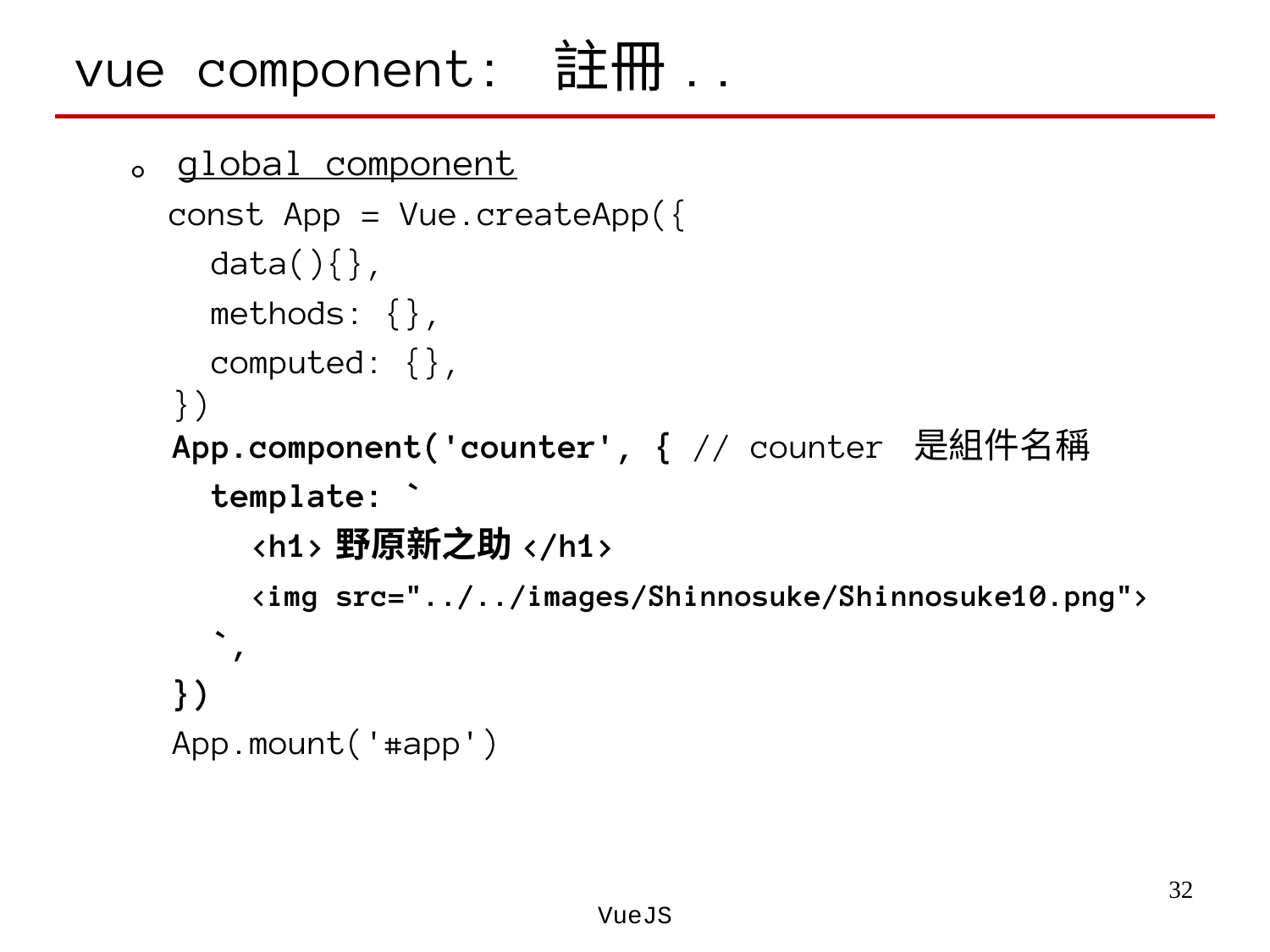

# vue component: 註冊..
  。global component
  const App = Vue.createApp({
    data(){},
    methods: {},
    computed: {},
  })
  App.component('counter', { // counter 是組件名稱
    template: `
      <h1>野原新之助</h1>
      <img src="../../images/Shinnosuke/Shinnosuke10.png">
    `,
  })
  App.mount('#app')
32
VueJS